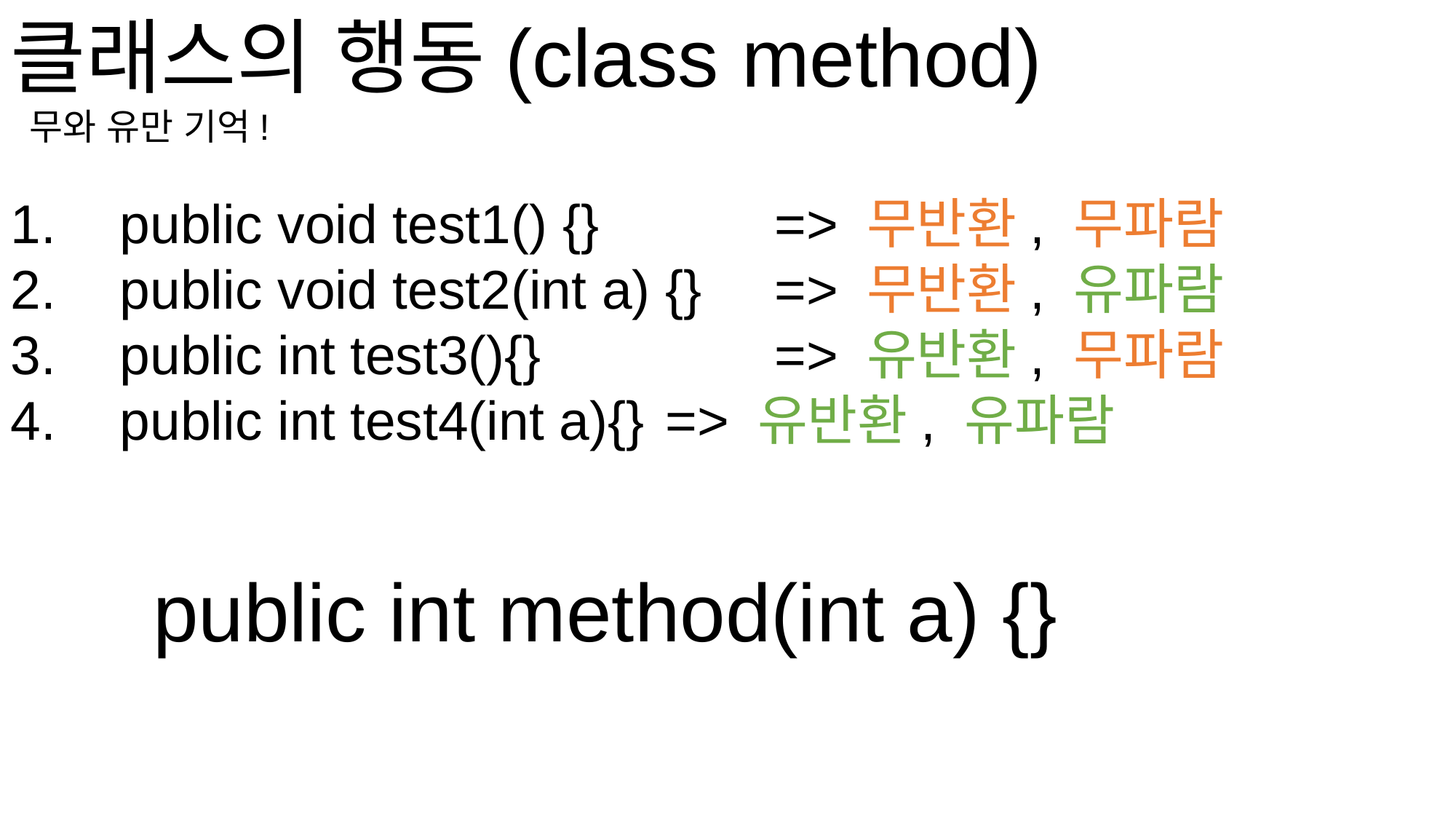

클래스의 행동(class method)
 무와 유만 기억!
public void test1() {} 		=> 무반환, 무파람
public void test2(int a) {} 	=> 무반환, 유파람
public int test3(){} 		=> 유반환, 무파람
public int test4(int a){}	=> 유반환, 유파람
public int method(int a) {}